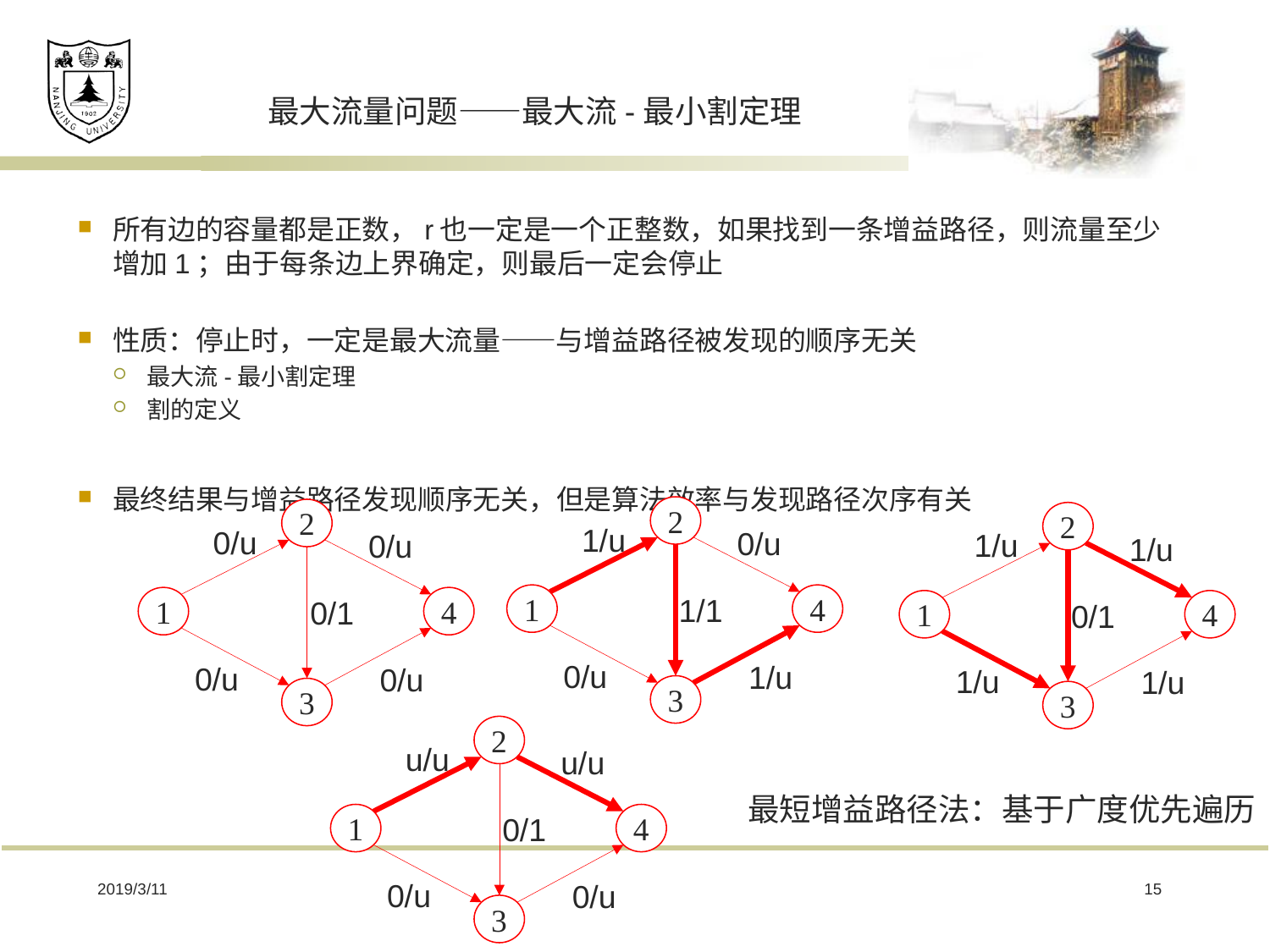

# 最大流量问题——最大流-最小割定理
所有边的容量都是正数，r也一定是一个正整数，如果找到一条增益路径，则流量至少增加1；由于每条边上界确定，则最后一定会停止

性质：停止时，一定是最大流量——与增益路径被发现的顺序无关
最大流-最小割定理
割的定义

最终结果与增益路径发现顺序无关，但是算法效率与发现路径次序有关
2
2
2
1/u
0/u
0/u
1/u
0/u
1/u
1/1
1
4
0/1
1
4
0/1
1
4
0/u
1/u
0/u
0/u
1/u
1/u
3
3
3
2
u/u
u/u
最短增益路径法：基于广度优先遍历
0/1
1
4
0/u
0/u
2019/3/11
15
3